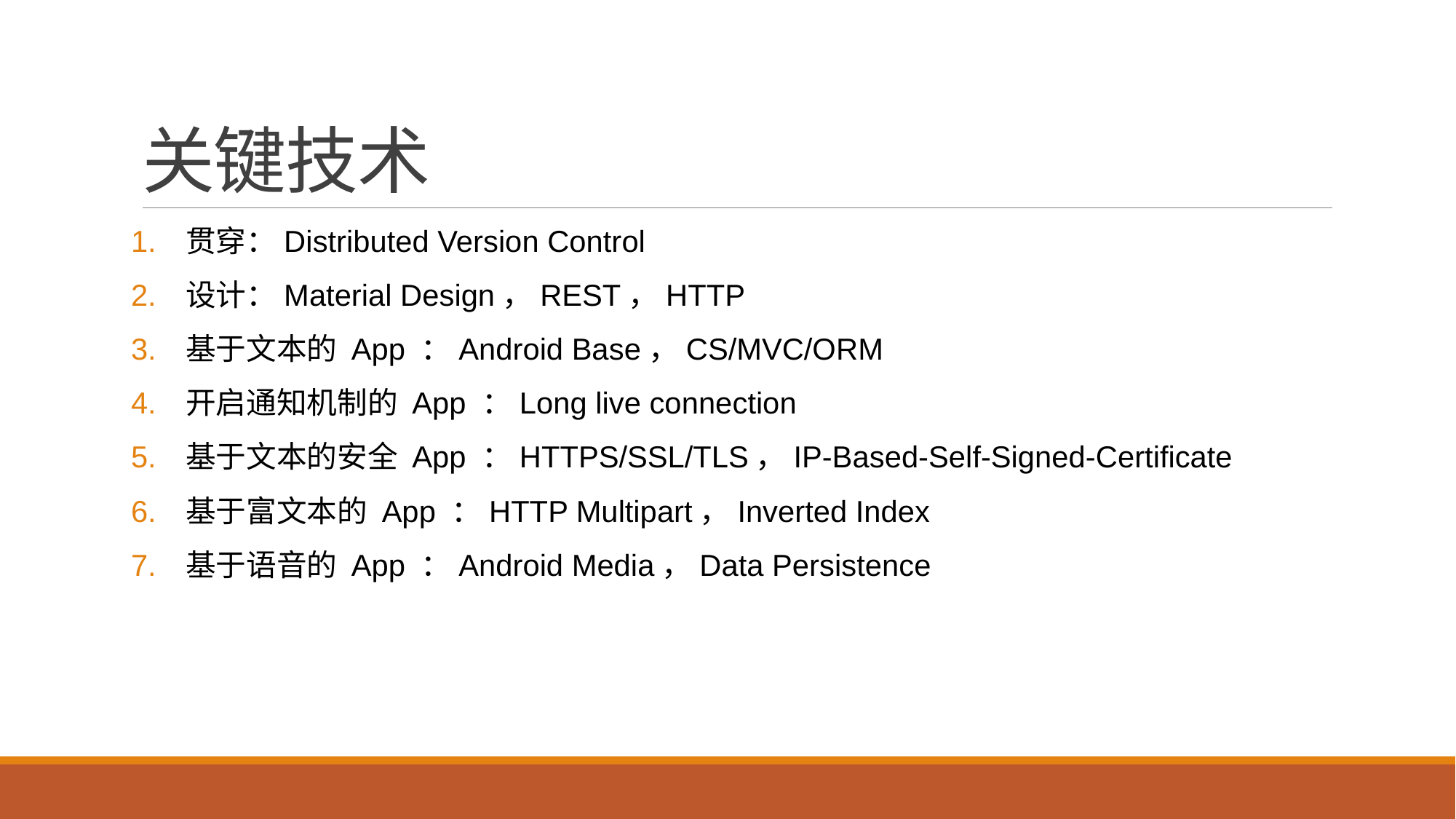

# 关键技术
贯穿：Distributed Version Control
设计：Material Design，REST，HTTP
基于文本的 App ：Android Base，CS/MVC/ORM
开启通知机制的 App ：Long live connection
基于文本的安全 App ：HTTPS/SSL/TLS，IP-Based-Self-Signed-Certificate
基于富文本的 App ：HTTP Multipart，Inverted Index
基于语音的 App ：Android Media，Data Persistence